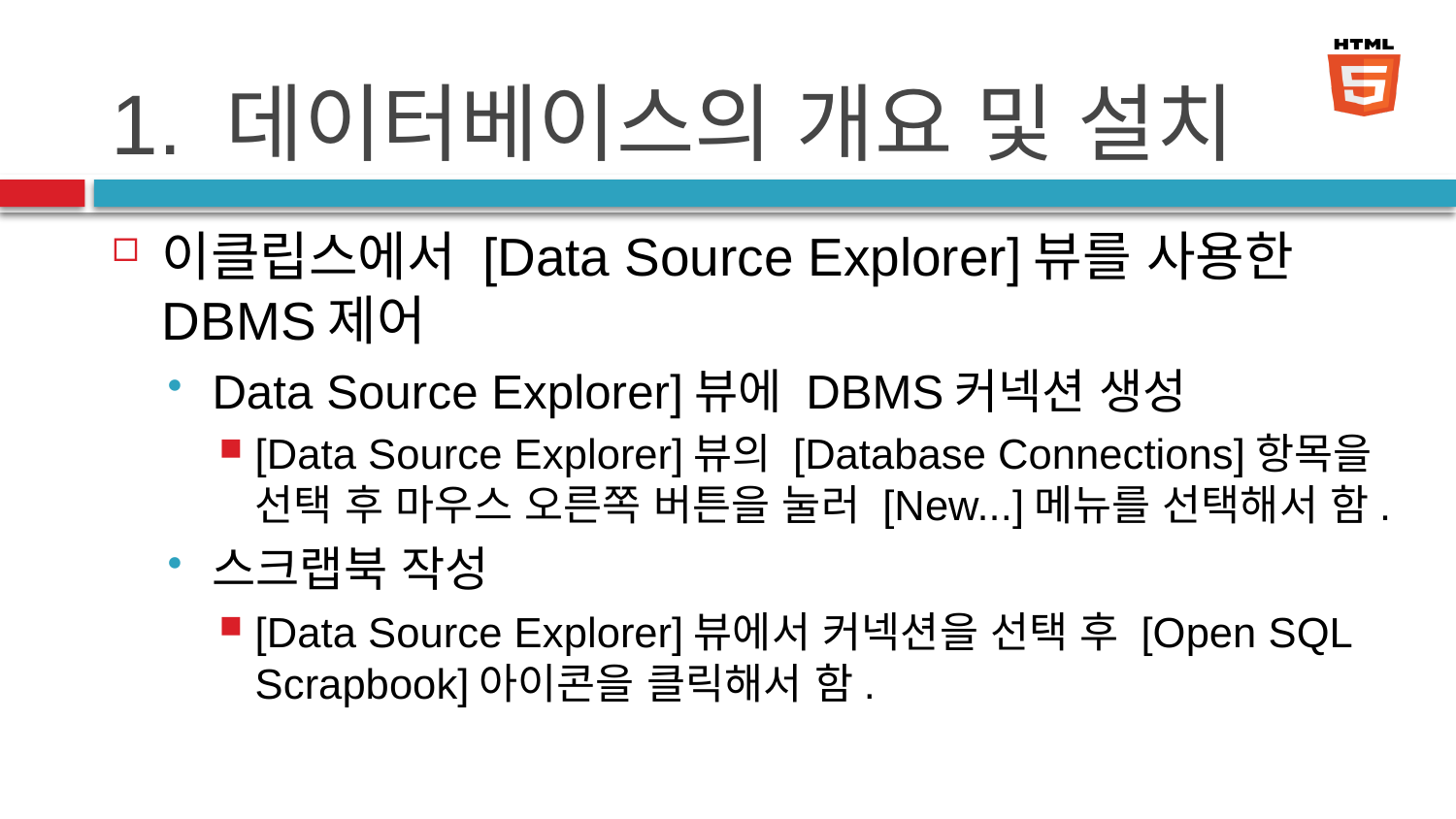

# 1. 데이터베이스의 개요 및 설치
이클립스에서 [Data Source Explorer]뷰를 사용한 DBMS제어
Data Source Explorer]뷰에 DBMS커넥션 생성
[Data Source Explorer]뷰의 [Database Connections]항목을 선택 후 마우스 오른쪽 버튼을 눌러 [New...]메뉴를 선택해서 함.
스크랩북 작성
[Data Source Explorer]뷰에서 커넥션을 선택 후 [Open SQL Scrapbook]아이콘을 클릭해서 함.